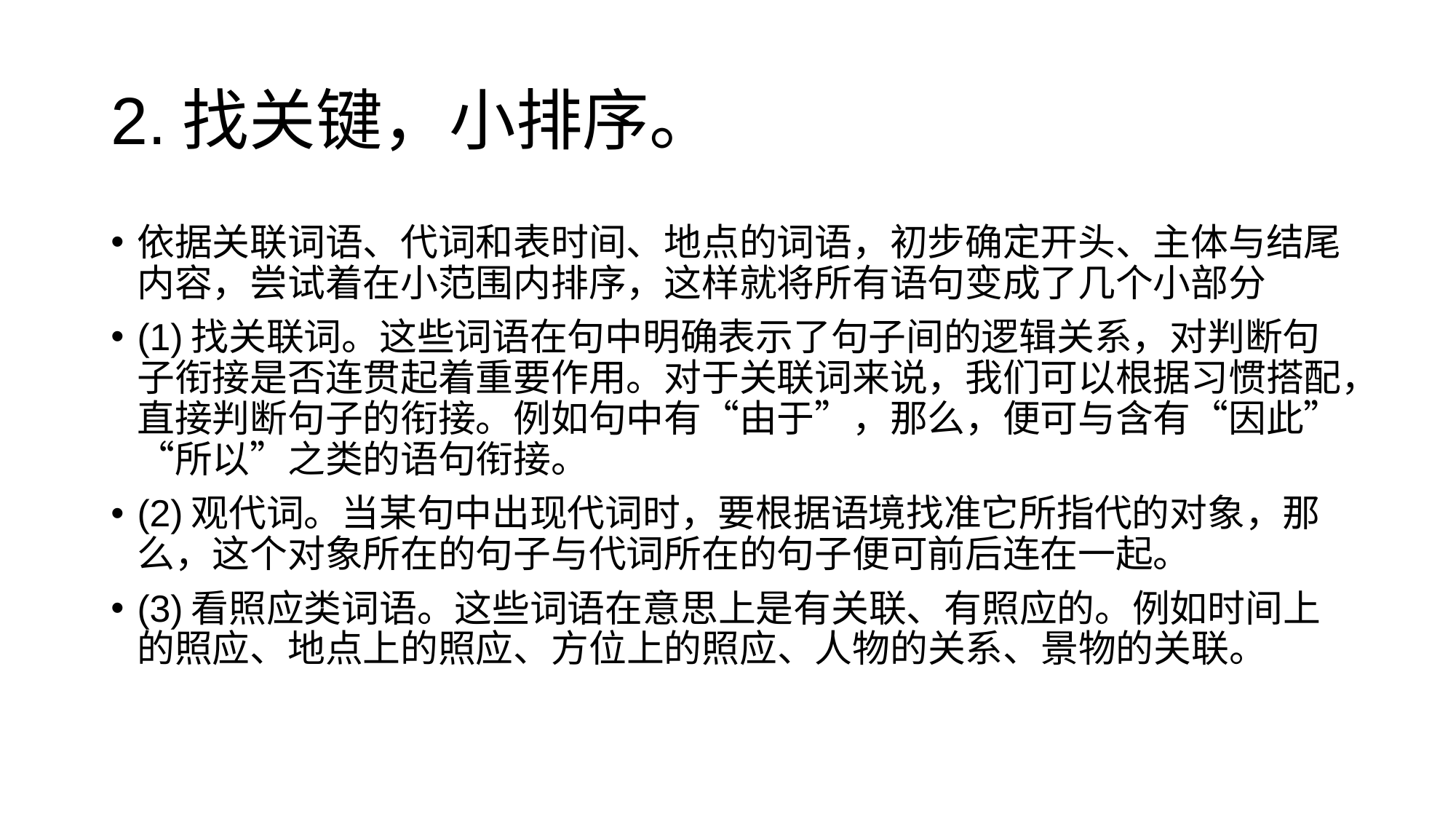

# 2.找关键，小排序。
依据关联词语、代词和表时间、地点的词语，初步确定开头、主体与结尾内容，尝试着在小范围内排序，这样就将所有语句变成了几个小部分
(1)找关联词。这些词语在句中明确表示了句子间的逻辑关系，对判断句子衔接是否连贯起着重要作用。对于关联词来说，我们可以根据习惯搭配，直接判断句子的衔接。例如句中有“由于”，那么，便可与含有“因此”“所以”之类的语句衔接。
(2)观代词。当某句中出现代词时，要根据语境找准它所指代的对象，那么，这个对象所在的句子与代词所在的句子便可前后连在一起。
(3)看照应类词语。这些词语在意思上是有关联、有照应的。例如时间上的照应、地点上的照应、方位上的照应、人物的关系、景物的关联。